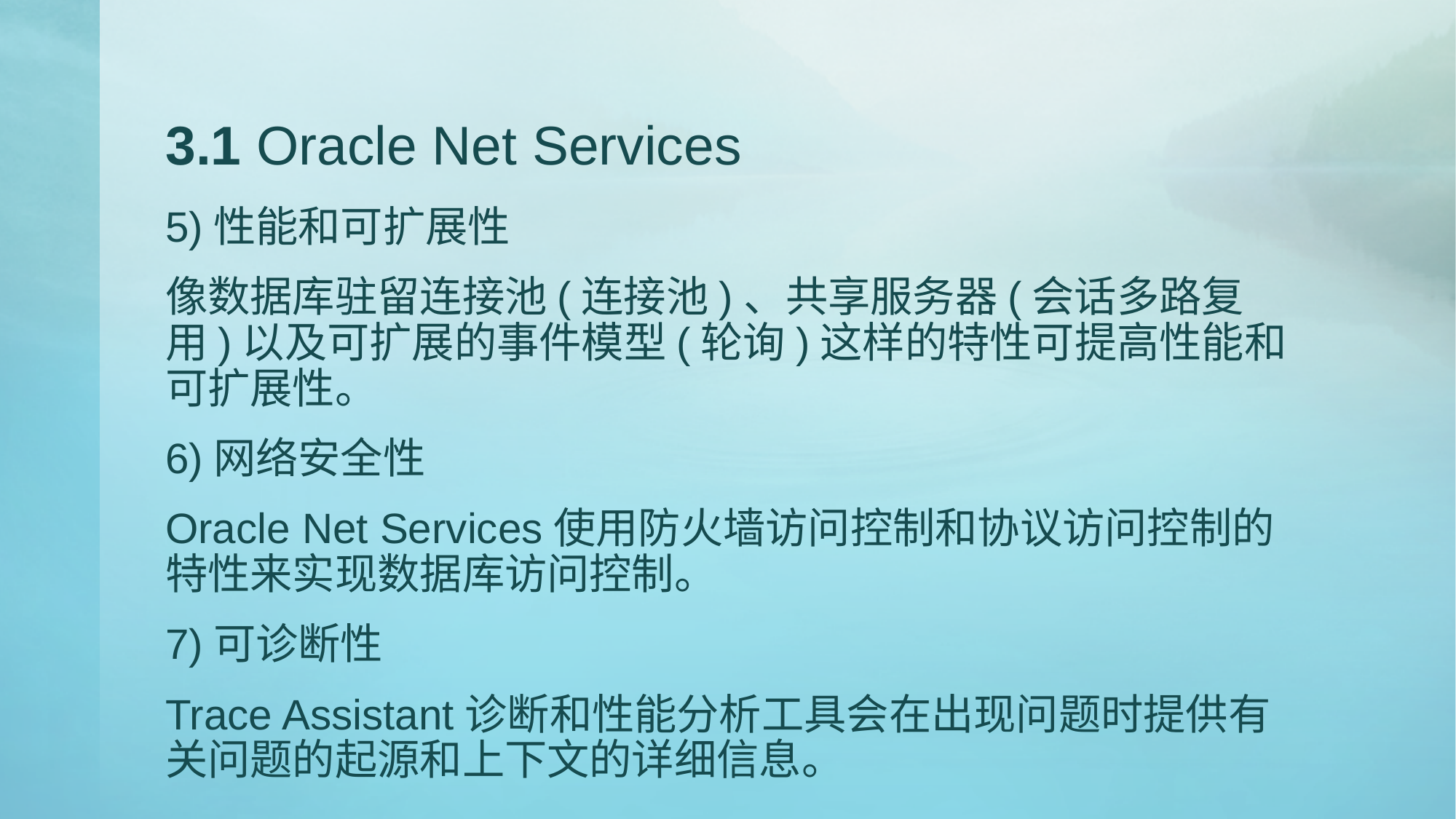

# 3.1 Oracle Net Services
5)性能和可扩展性
像数据库驻留连接池(连接池)、共享服务器(会话多路复用)以及可扩展的事件模型(轮询)这样的特性可提高性能和可扩展性。
6)网络安全性
Oracle Net Services使用防火墙访问控制和协议访问控制的特性来实现数据库访问控制。
7)可诊断性
Trace Assistant诊断和性能分析工具会在出现问题时提供有关问题的起源和上下文的详细信息。